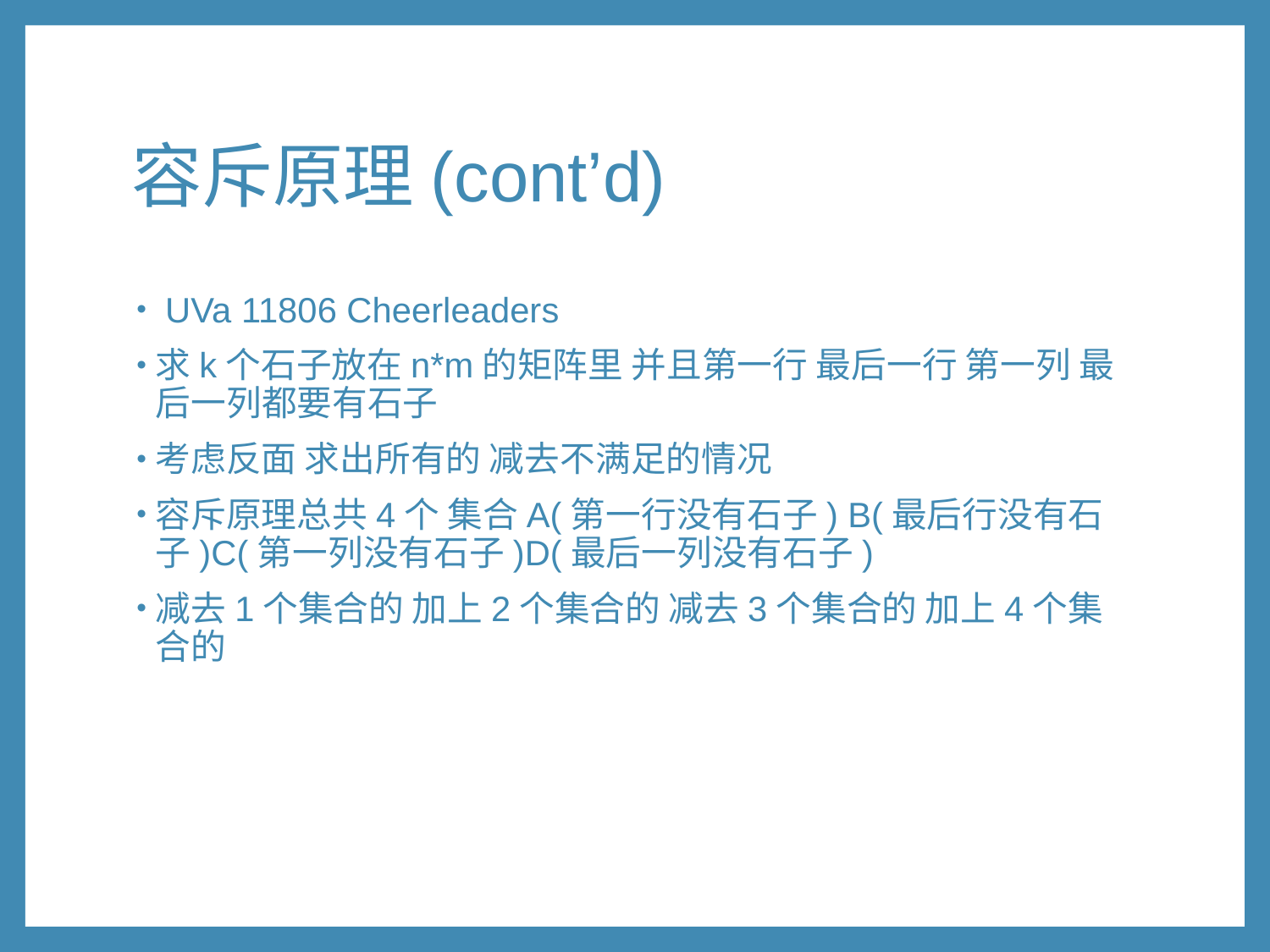

# 容斥原理(cont’d)
 UVa 11806 Cheerleaders
求k个石子放在n*m的矩阵里 并且第一行 最后一行 第一列 最后一列都要有石子
考虑反面 求出所有的 减去不满足的情况
容斥原理总共4个 集合A(第一行没有石子) B(最后行没有石子)C(第一列没有石子)D(最后一列没有石子)
减去1个集合的 加上2个集合的 减去3个集合的 加上4个集合的